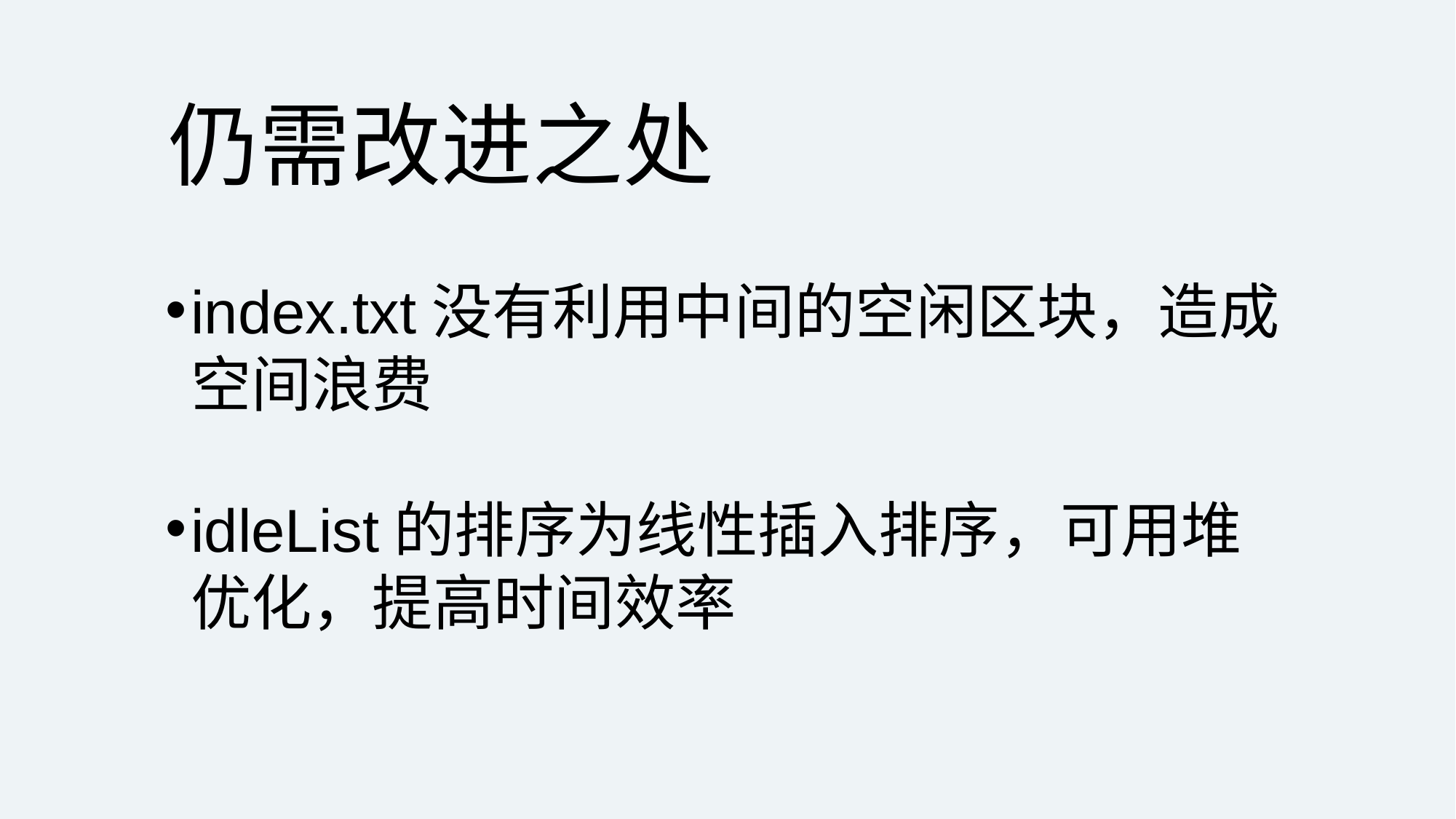

仍需改进之处
index.txt没有利用中间的空闲区块，造成空间浪费

idleList的排序为线性插入排序，可用堆优化，提高时间效率